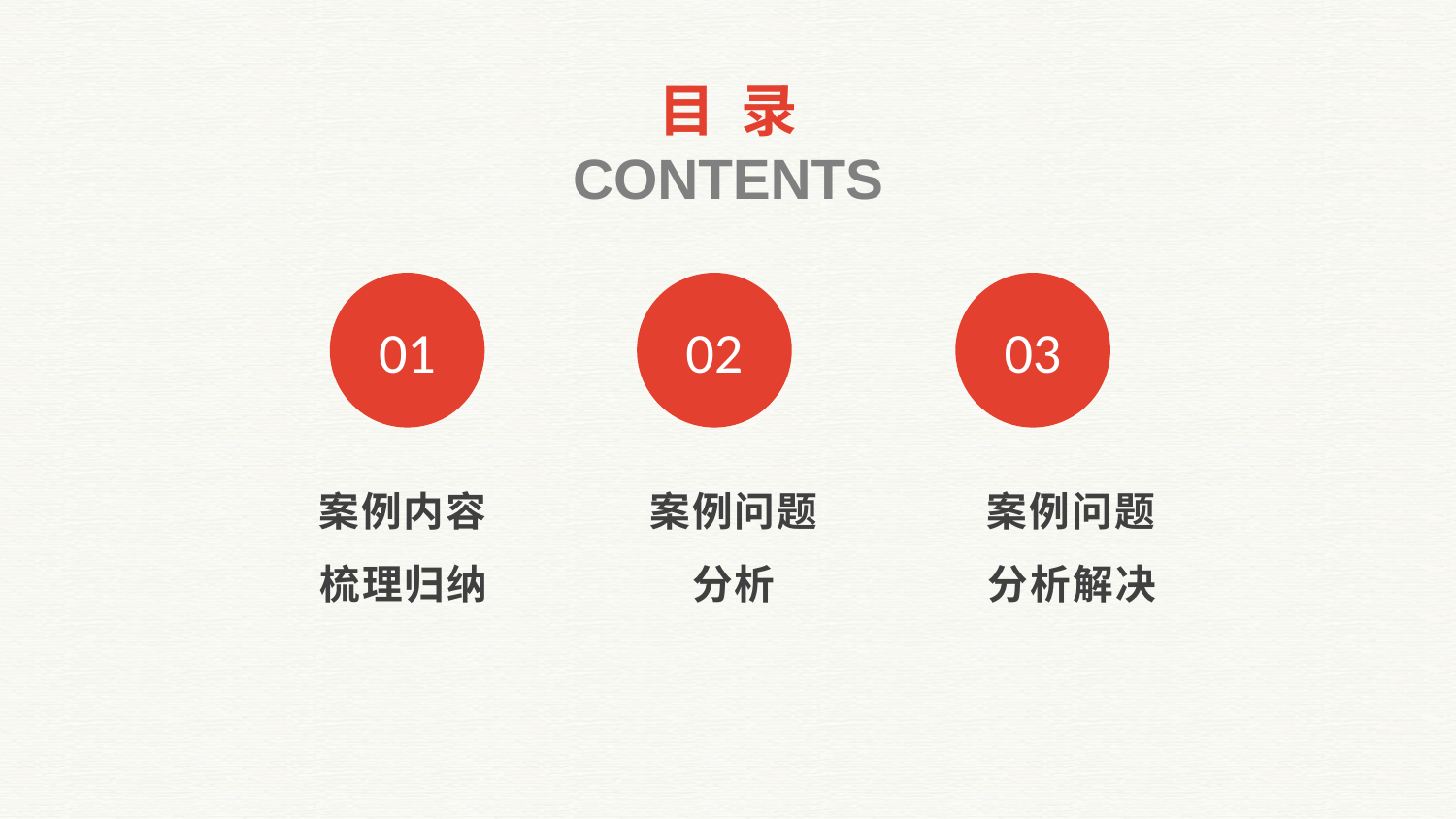

目  录
CONTENTS
01
02
03
案例内容梳理归纳
案例问题
分析
案例问题分析解决